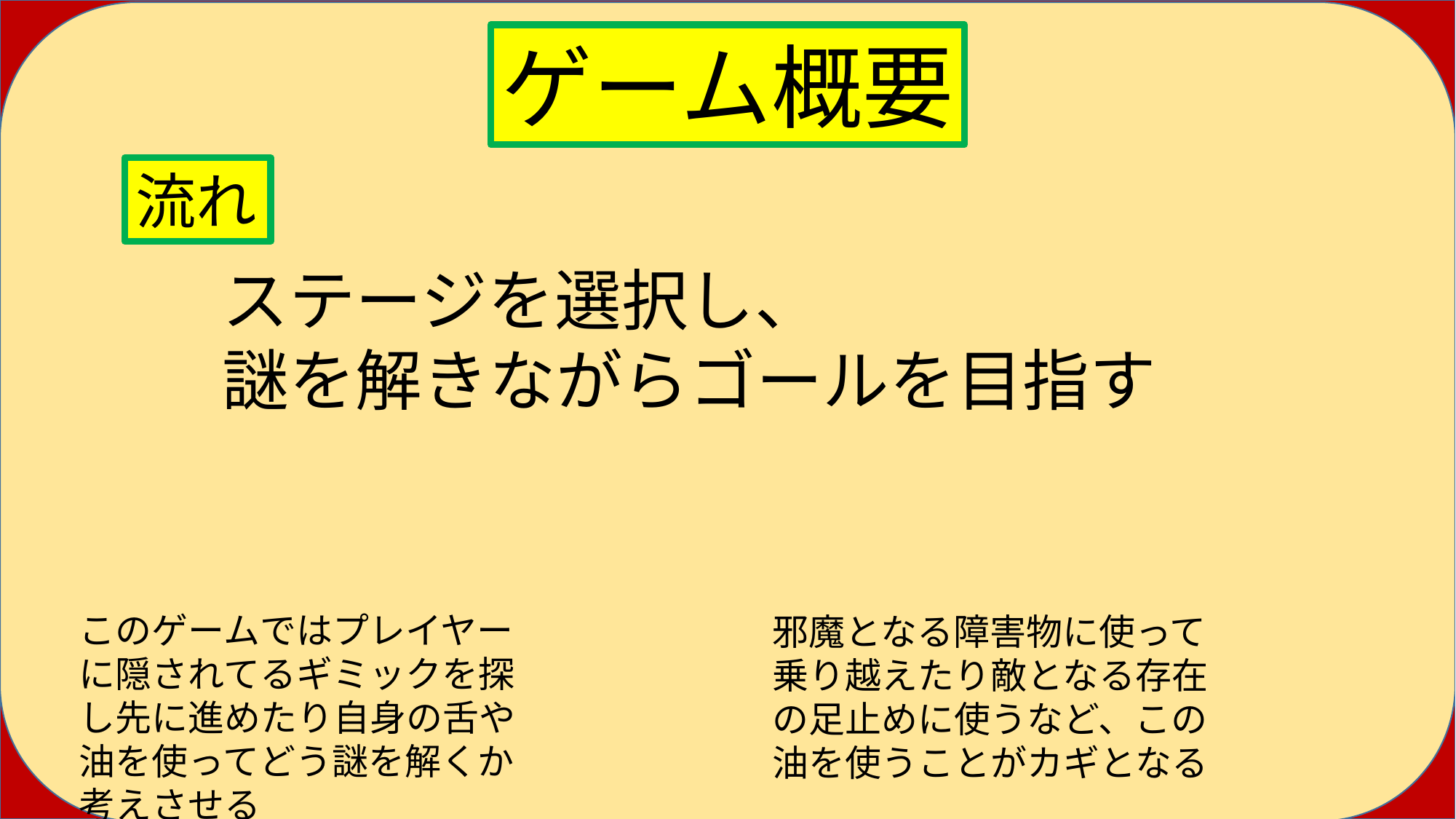

ゲーム概要
流れ
ステージを選択し、
謎を解きながらゴールを目指す
このゲームではプレイヤーに隠されてるギミックを探し先に進めたり自身の舌や油を使ってどう謎を解くか考えさせる
邪魔となる障害物に使って乗り越えたり敵となる存在の足止めに使うなど、この油を使うことがカギとなる